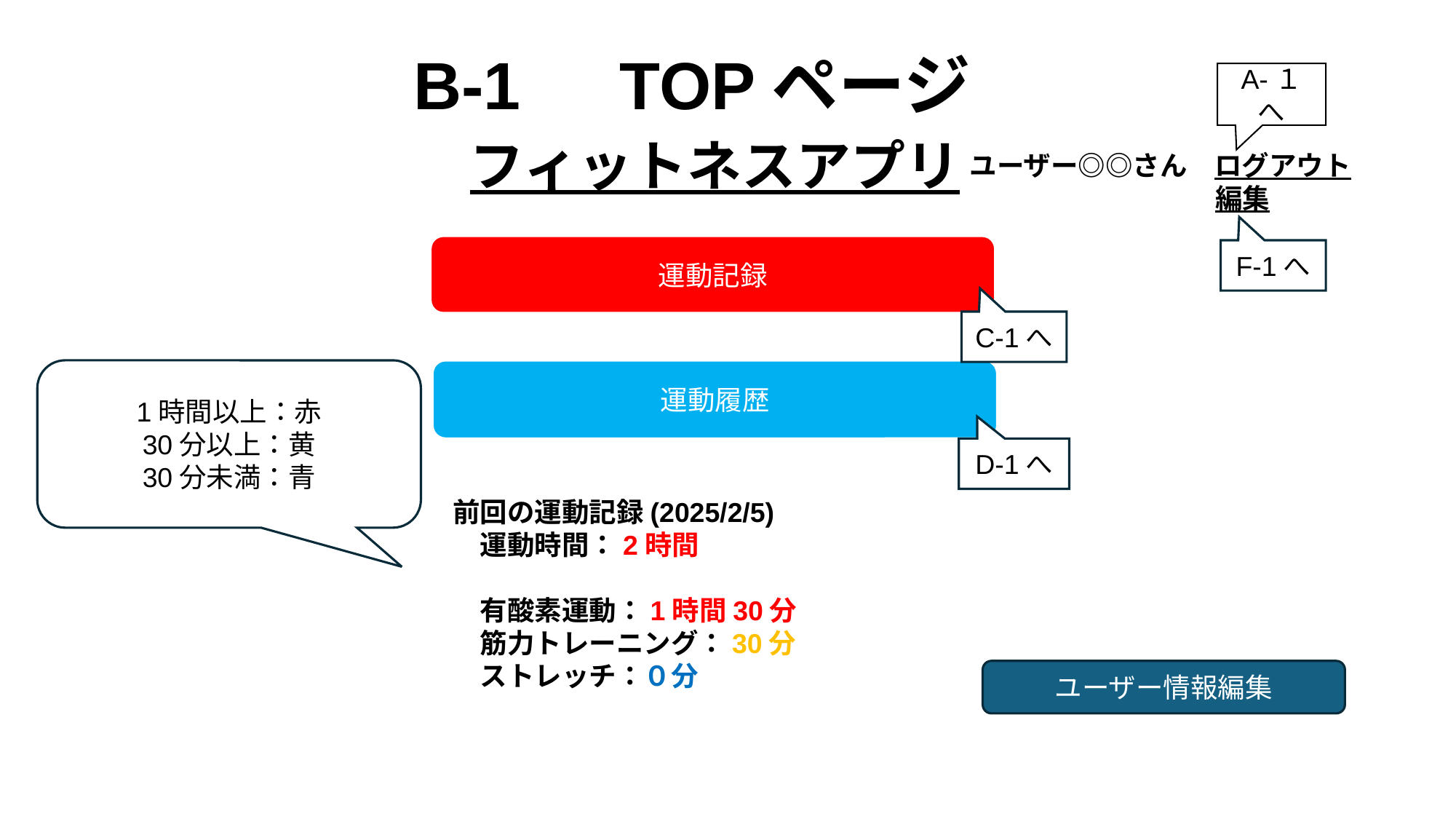

# B-1　TOPページ
A-１へ
フィットネスアプリ
ユーザー◎◎さん　ログアウト
　　　　　　　　　編集

運動記録
F-1へ
C-1へ
1時間以上：赤
30分以上：黄
30分未満：青
運動履歴
D-1へ
前回の運動記録(2025/2/5)
　運動時間：2時間

　有酸素運動：1時間30分
　筋力トレーニング：30分
　ストレッチ：０分
ユーザー情報編集